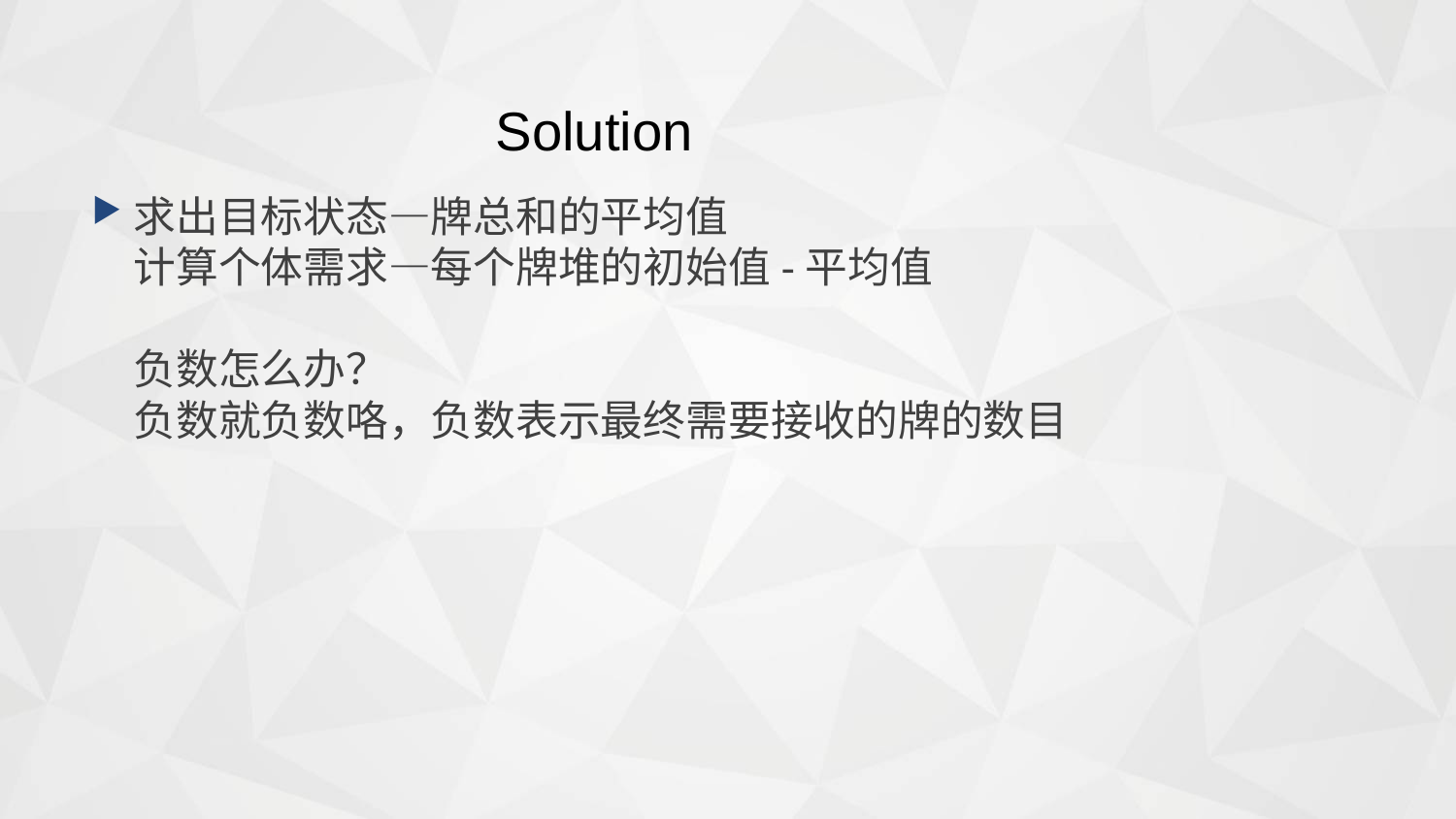

# Solution
求出目标状态—牌总和的平均值
计算个体需求—每个牌堆的初始值-平均值
负数怎么办？
负数就负数咯，负数表示最终需要接收的牌的数目